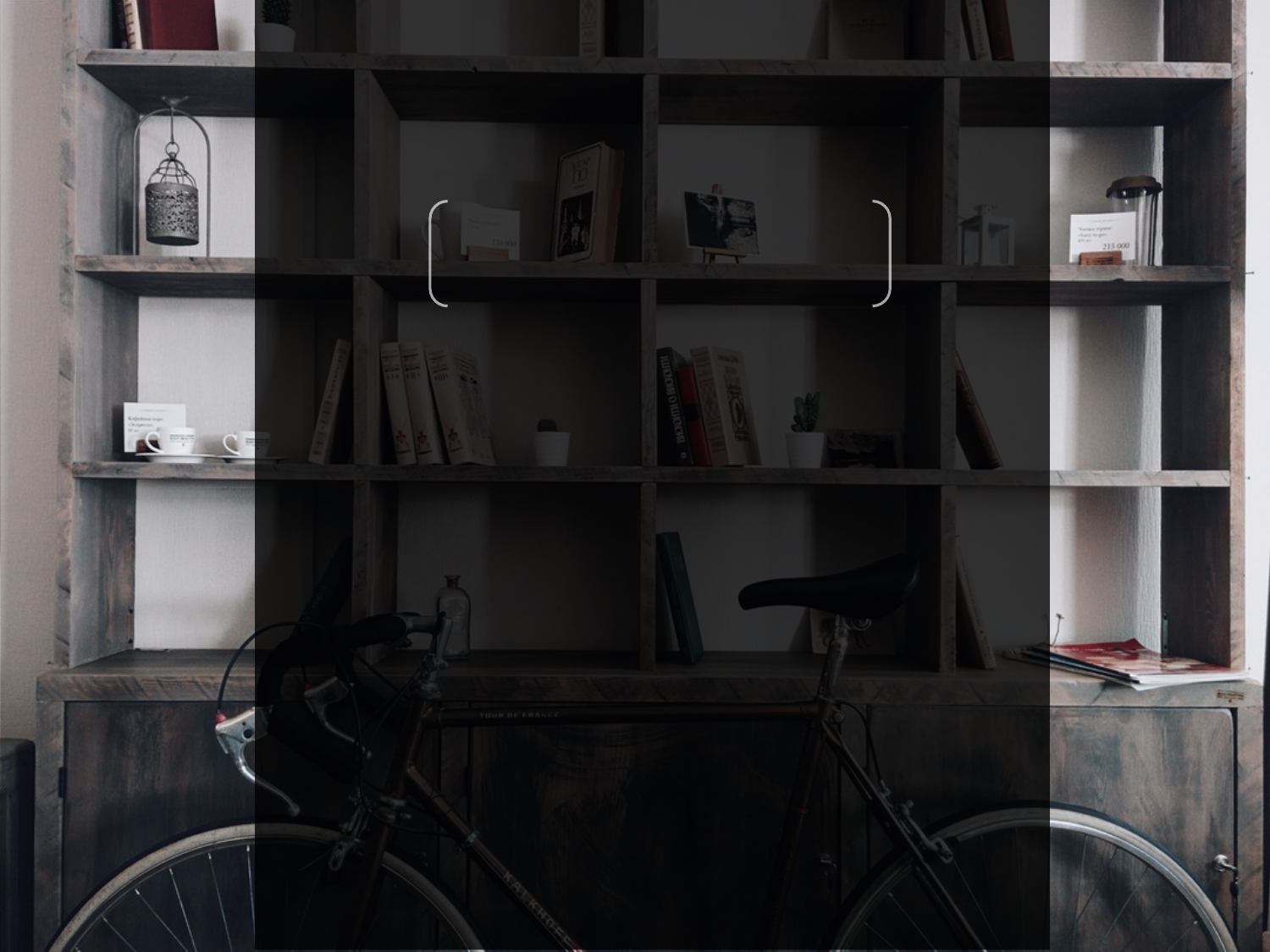

증강현실 가구배치 어플리케이션
4. 이번주 개발 목표